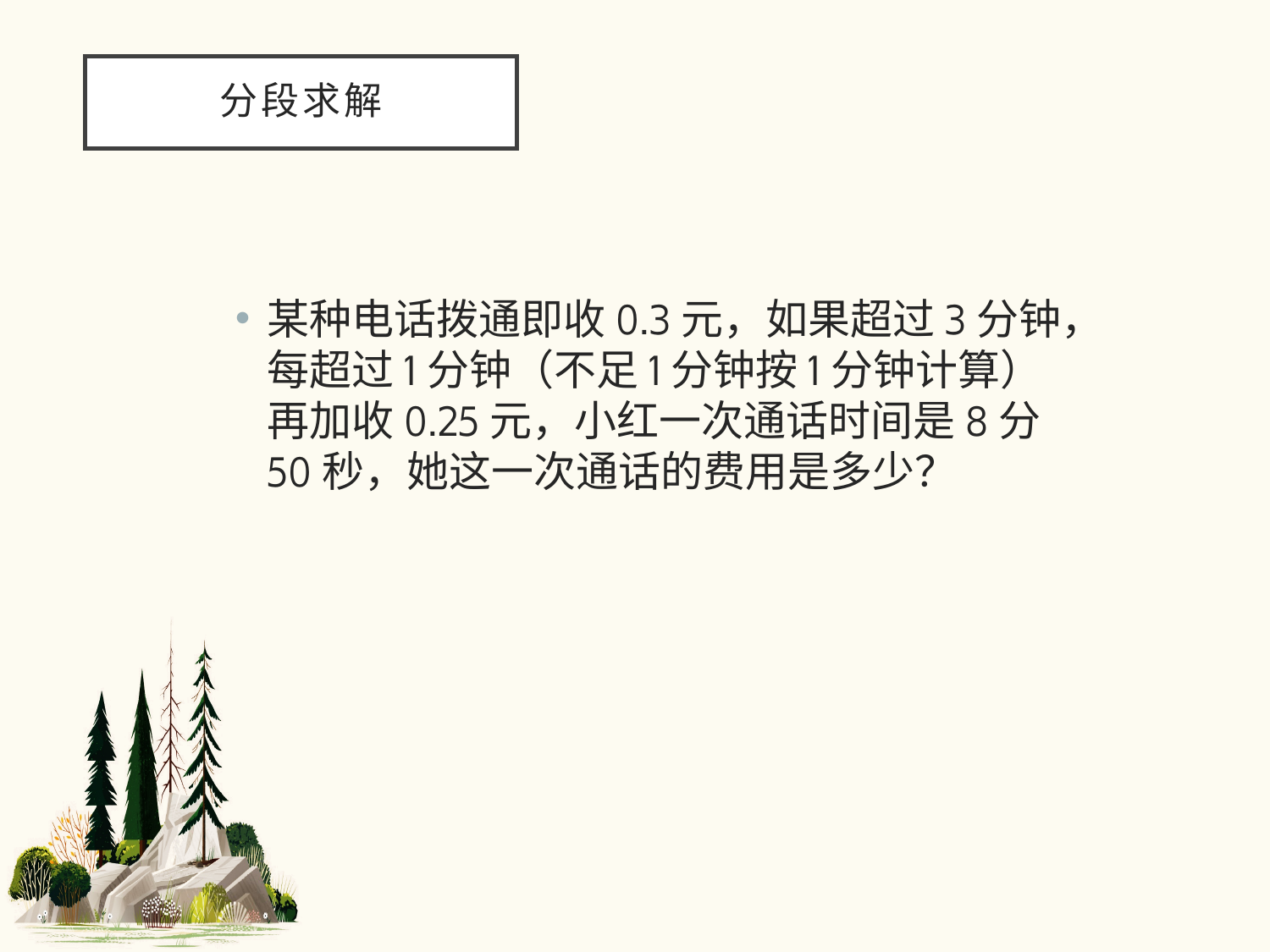

# 分段求解
某种电话拨通即收0.3元，如果超过3分钟，每超过1分钟（不足1分钟按1分钟计算）再加收0.25元，小红一次通话时间是8分50秒，她这一次通话的费用是多少？